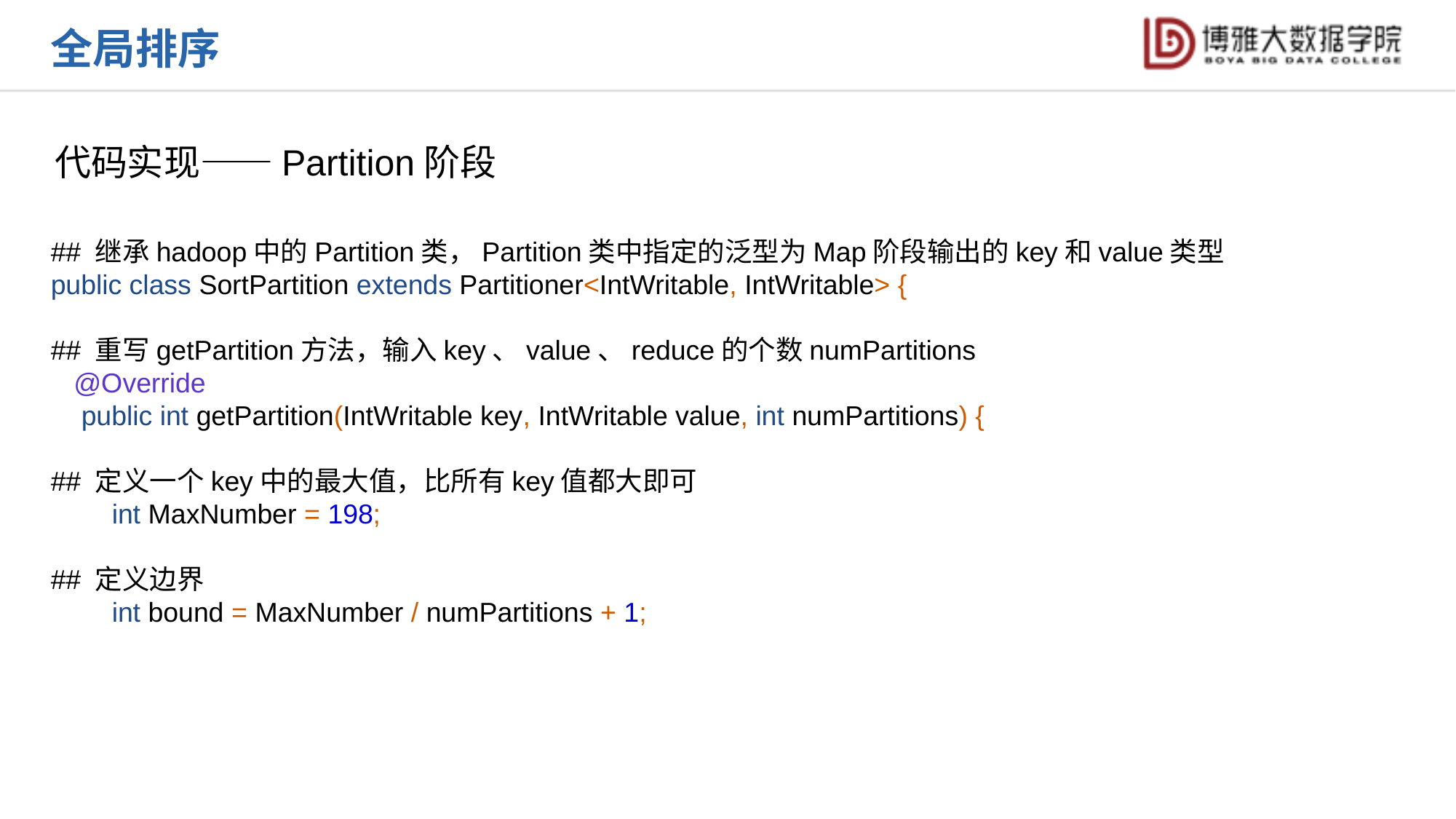

全局排序
代码实现——Partition阶段

## 继承hadoop中的Partition类，Partition类中指定的泛型为Map阶段输出的key和value类型
public class SortPartition extends Partitioner<IntWritable, IntWritable> {

## 重写getPartition方法，输入key、value、reduce的个数numPartitions
   @Override
    public int getPartition(IntWritable key, IntWritable value, int numPartitions) {

## 定义一个key中的最大值，比所有key值都大即可
        int MaxNumber = 198;

## 定义边界
        int bound = MaxNumber / numPartitions + 1;